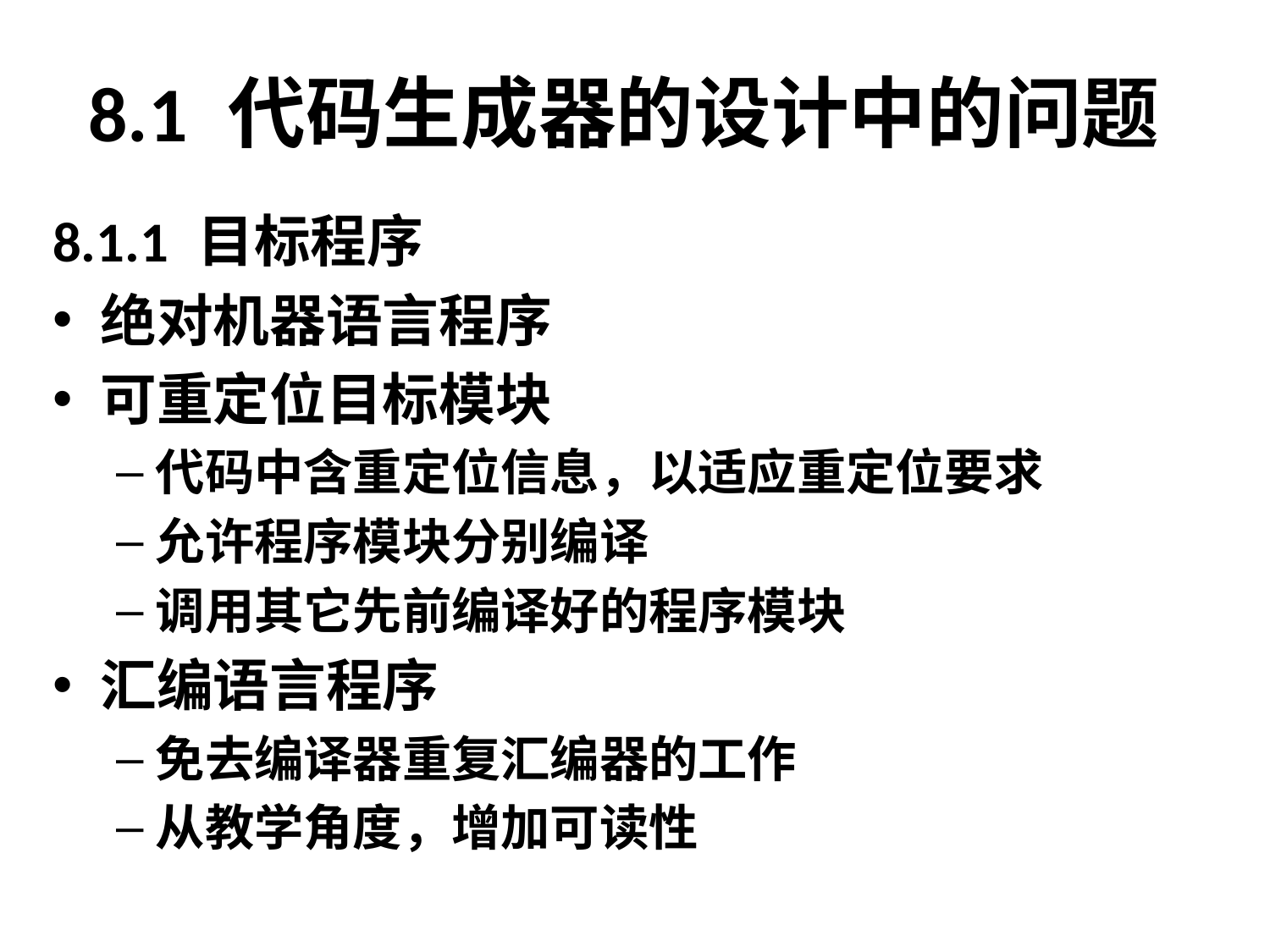

# 8.1 代码生成器的设计中的问题
8.1.1 目标程序
绝对机器语言程序
可重定位目标模块
代码中含重定位信息，以适应重定位要求
允许程序模块分别编译
调用其它先前编译好的程序模块
汇编语言程序
免去编译器重复汇编器的工作
从教学角度，增加可读性